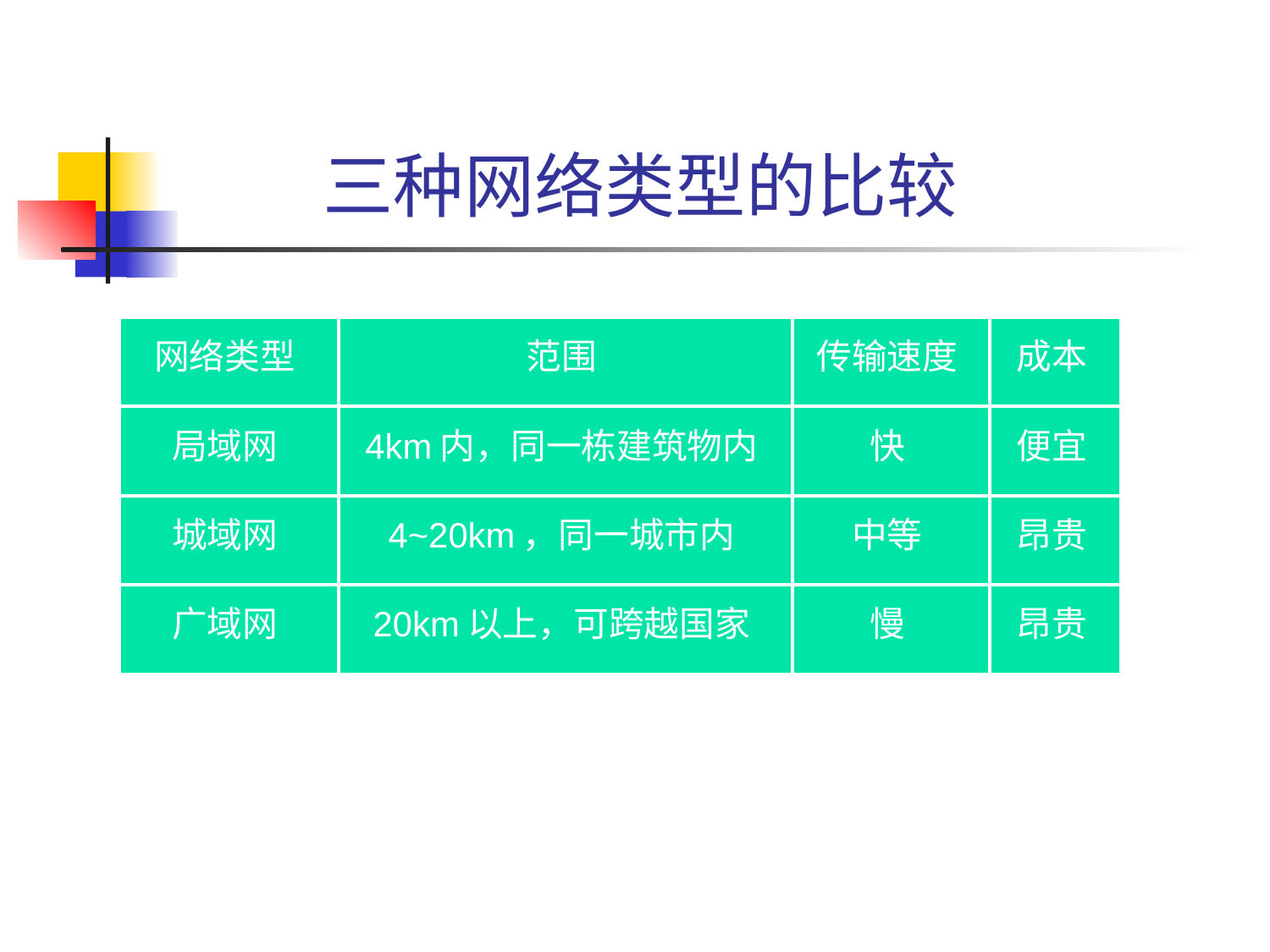

# 三种网络类型的比较
| 网络类型 | 范围 | 传输速度 | 成本 |
| --- | --- | --- | --- |
| 局域网 | 4km内，同一栋建筑物内 | 快 | 便宜 |
| 城域网 | 4~20km，同一城市内 | 中等 | 昂贵 |
| 广域网 | 20km以上，可跨越国家 | 慢 | 昂贵 |